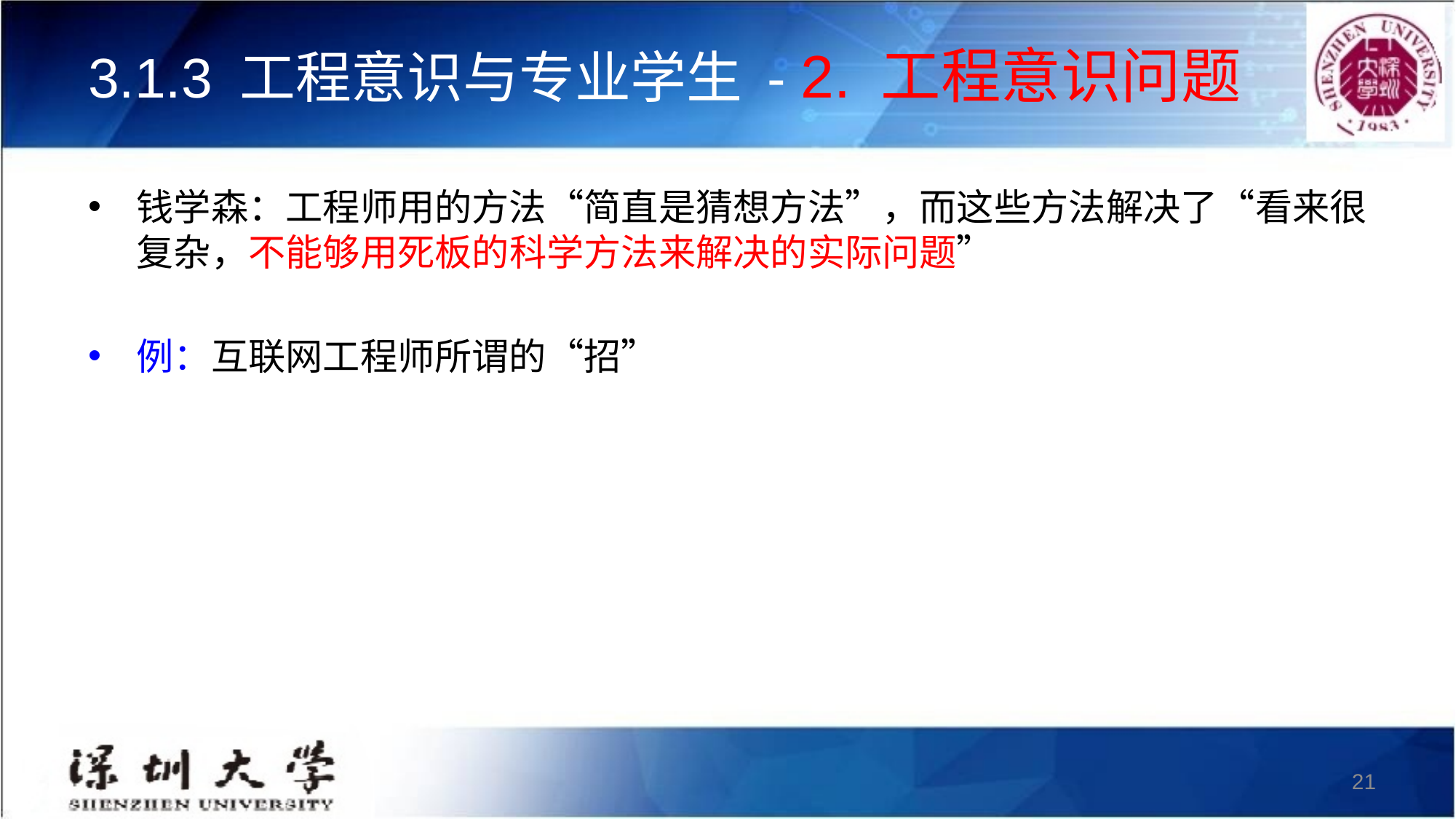

# 3.1.3 工程意识与专业学生 - 2. 工程意识问题
钱学森：工程师用的方法“简直是猜想方法”，而这些方法解决了“看来很复杂，不能够用死板的科学方法来解决的实际问题”

例：互联网工程师所谓的“招”

21